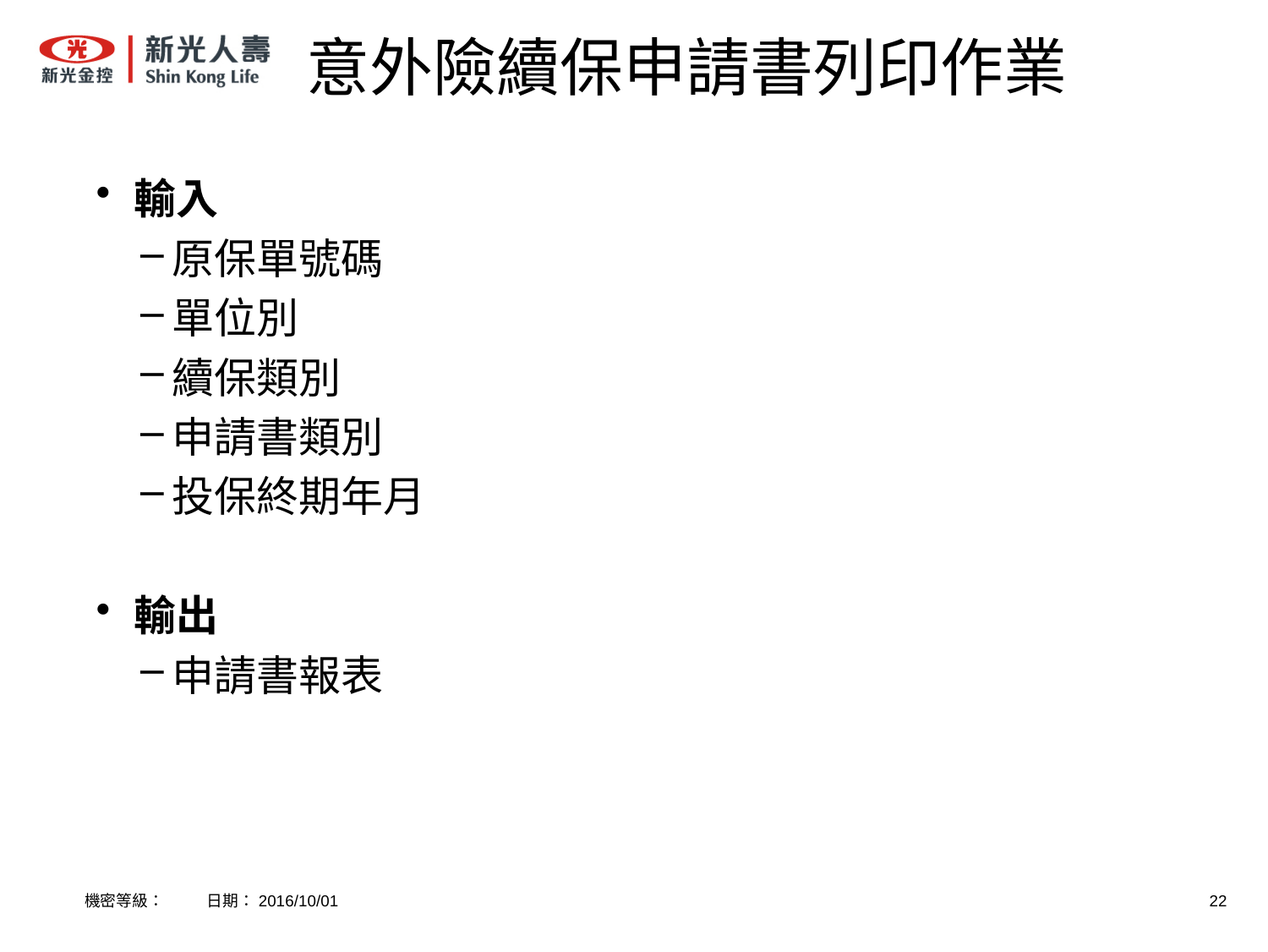

# 意外險續保申請書列印作業
輸入
原保單號碼
單位別
續保類別
申請書類別
投保終期年月

輸出
申請書報表

機密等級：            日期：2016/10/01